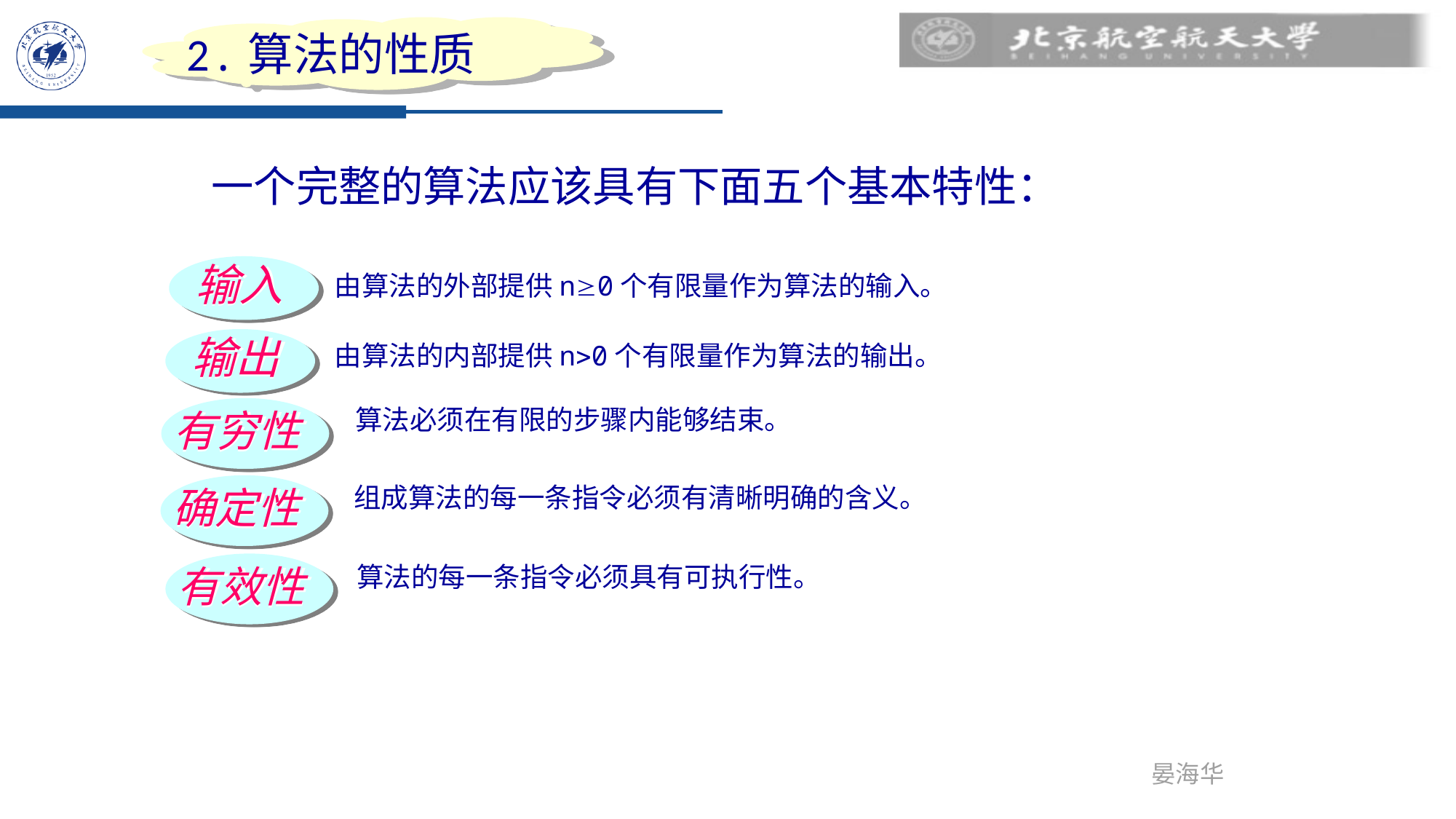

2.算法的性质
    一个完整的算法应该具有下面五个基本特性：
输入

由算法的外部提供n≥0个有限量作为算法的输入。
输出

由算法的内部提供n>0个有限量作为算法的输出。
算法必须在有限的步骤内能够结束。

有穷性
组成算法的每一条指令必须有清晰明确的含义。

确定性

有效性
算法的每一条指令必须具有可执行性。